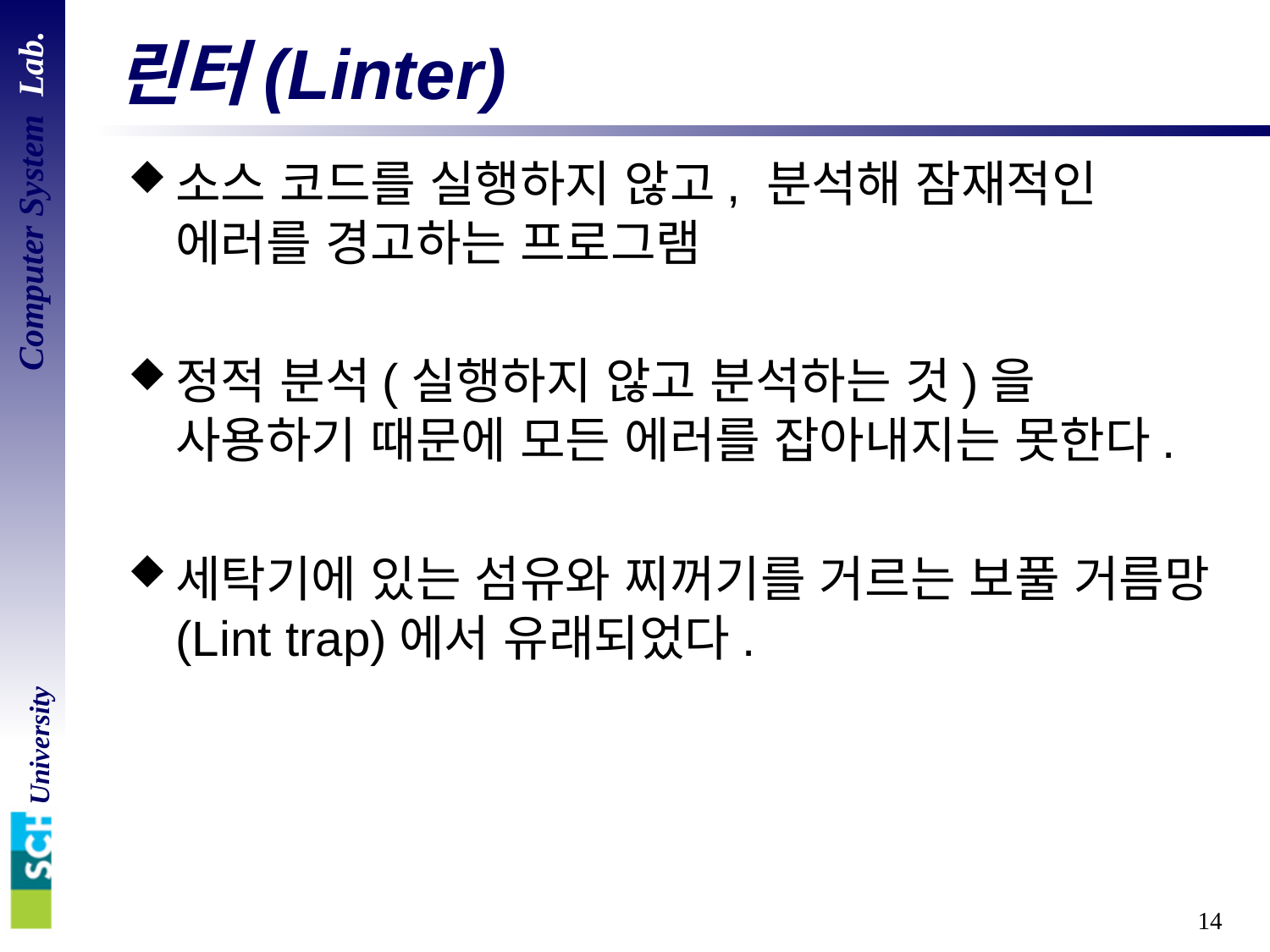

# 린터(Linter)
소스 코드를 실행하지 않고, 분석해 잠재적인 에러를 경고하는 프로그램

정적 분석(실행하지 않고 분석하는 것)을 사용하기 때문에 모든 에러를 잡아내지는 못한다.

세탁기에 있는 섬유와 찌꺼기를 거르는 보풀 거름망(Lint trap)에서 유래되었다.